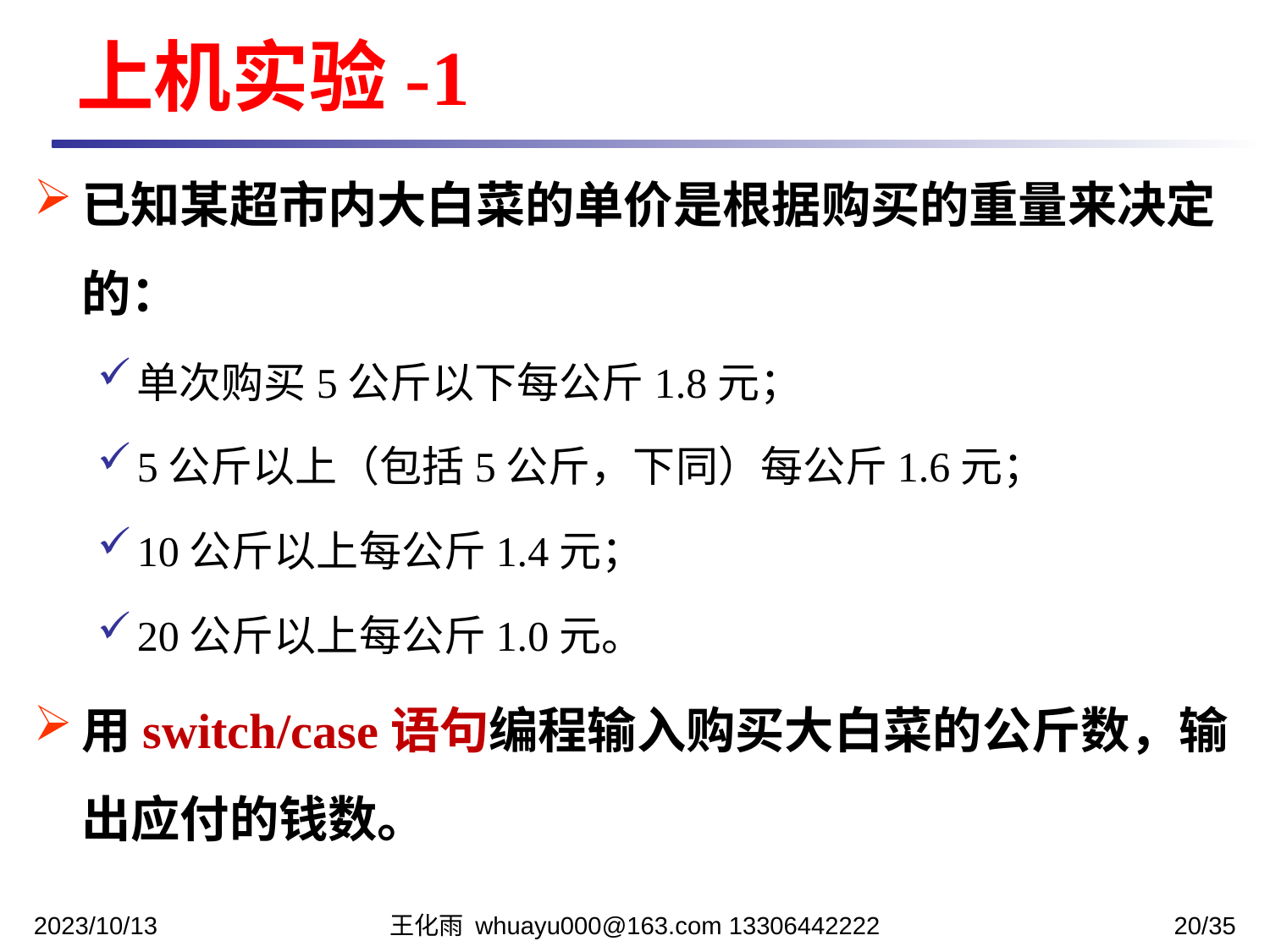

上机实验-1
已知某超市内大白菜的单价是根据购买的重量来决定的：
单次购买5公斤以下每公斤1.8元；
5公斤以上（包括5公斤，下同）每公斤1.6元；
10公斤以上每公斤1.4元；
20公斤以上每公斤1.0元。
用switch/case语句编程输入购买大白菜的公斤数，输出应付的钱数。
2023/10/13
王化雨 whuayu000@163.com 13306442222
20/35